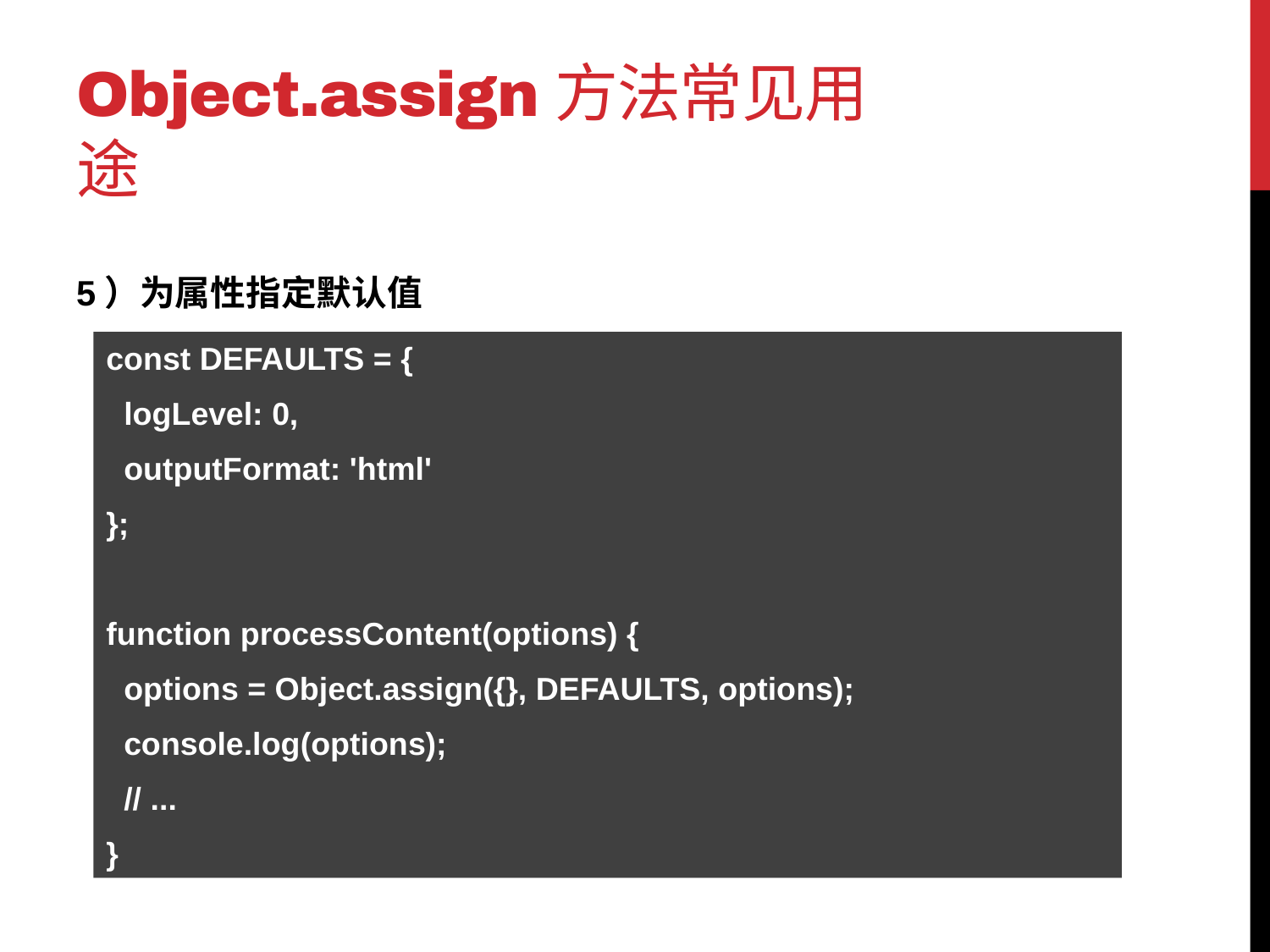

# Object.assign方法常见用途
5）为属性指定默认值

const DEFAULTS = {
  logLevel: 0,
  outputFormat: 'html'
};

function processContent(options) {
  options = Object.assign({}, DEFAULTS, options);
  console.log(options);
  // ...
}